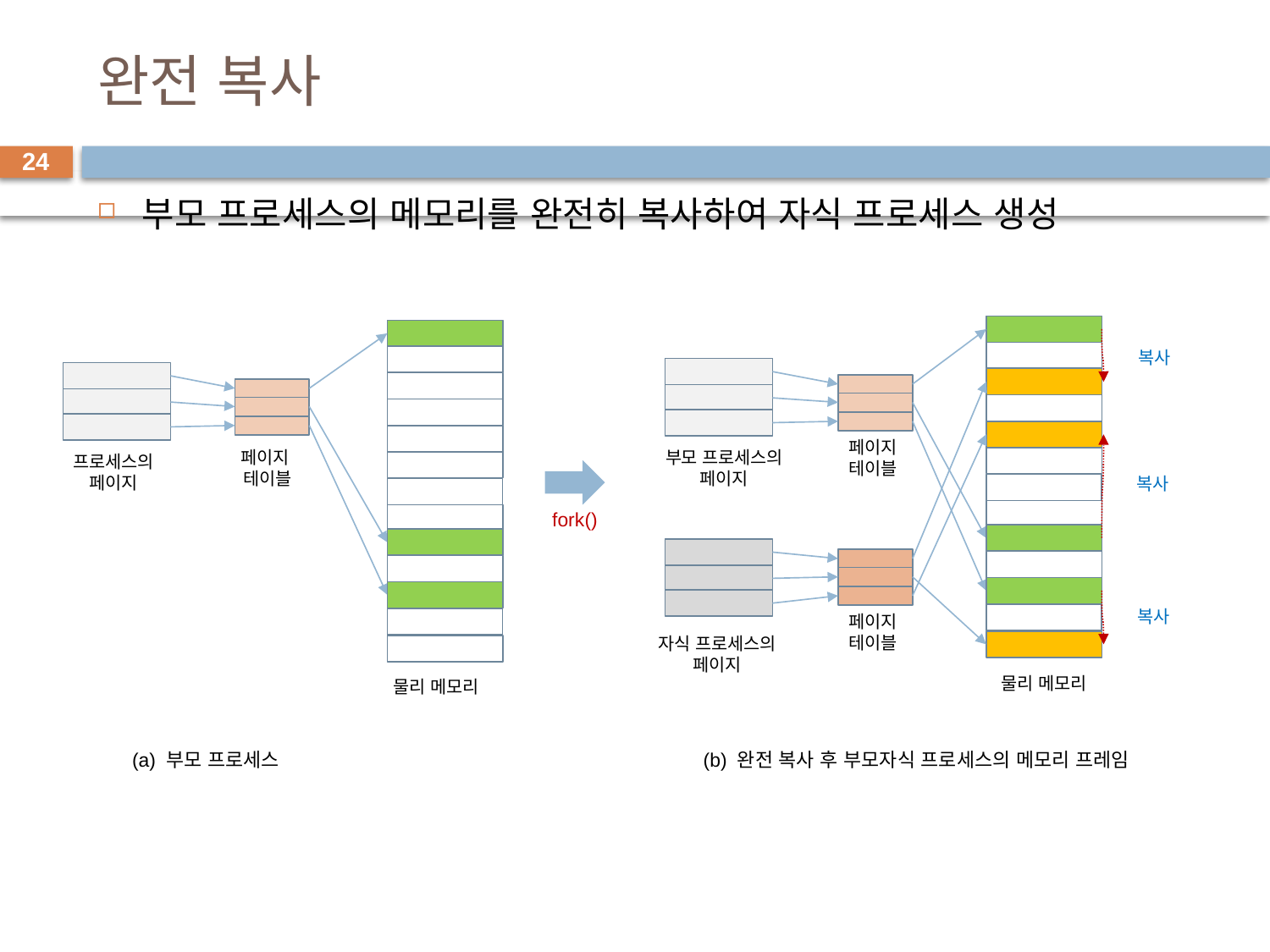

# 완전 복사
24
부모 프로세스의 메모리를 완전히 복사하여 자식 프로세스 생성

복사
5

페이지
테이블
부모 프로세스의
페이지

복사

6

복사
2
페이지
테이블
자식 프로세스의
페이지

물리 메모리
(b) 완전 복사 후 부모자식 프로세스의 메모리 프레임

5

6

페이지
테이블
프로세스의
페이지

2
6

2
1
물리 메모리
(a) 부모 프로세스

fork()